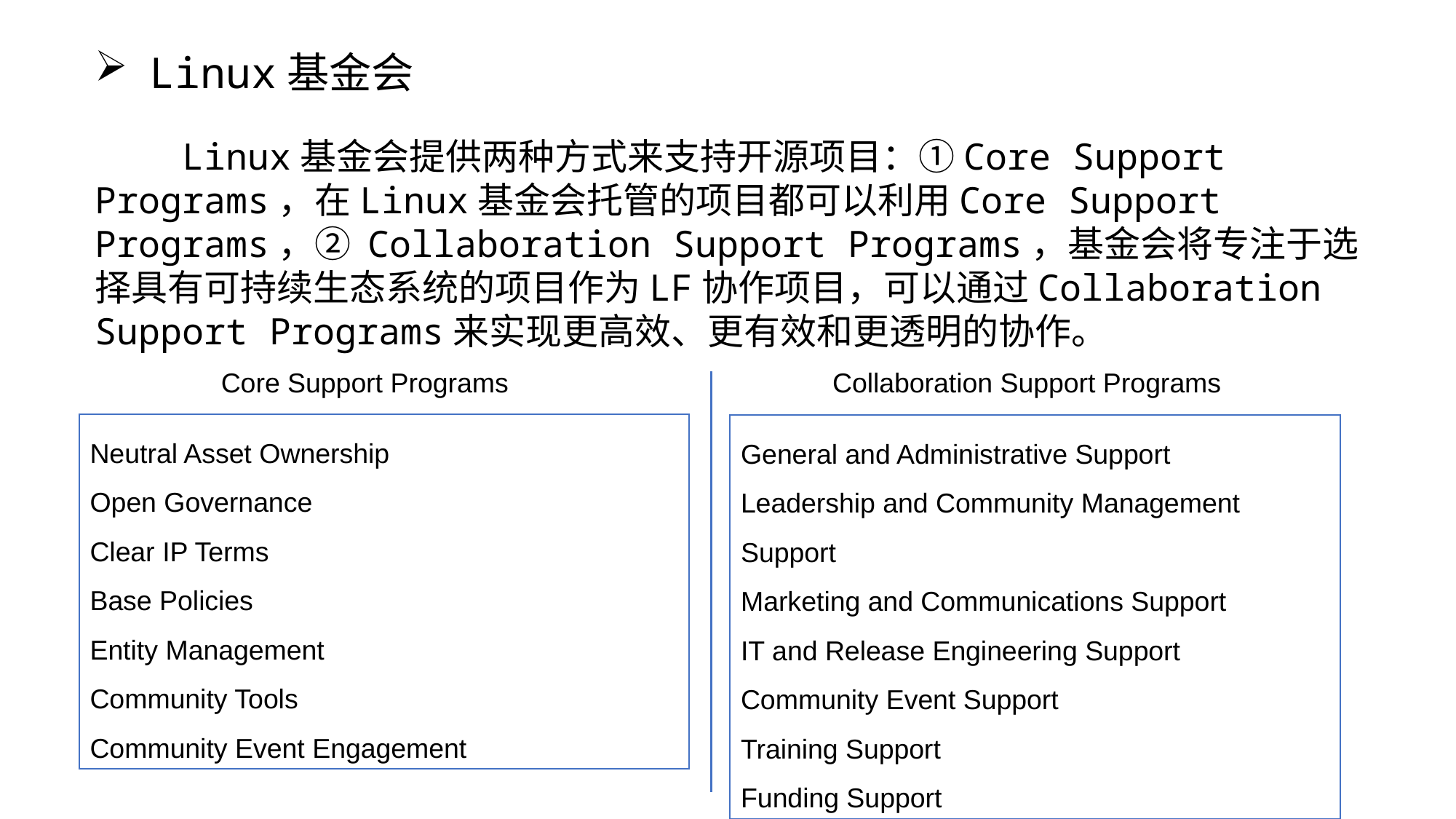

Linux基金会
    Linux基金会提供两种方式来支持开源项目：①Core Support Programs，在Linux基金会托管的项目都可以利用Core Support Programs，② Collaboration Support Programs，基金会将专注于选择具有可持续生态系统的项目作为LF协作项目，可以通过Collaboration Support Programs来实现更高效、更有效和更透明的协作。
Collaboration Support Programs
Core Support Programs
Neutral Asset Ownership
Open Governance
Clear IP Terms
Base Policies
Entity Management
Community Tools
Community Event Engagement
General and Administrative Support
Leadership and Community Management Support
Marketing and Communications Support
IT and Release Engineering Support
Community Event Support
Training Support
Funding Support